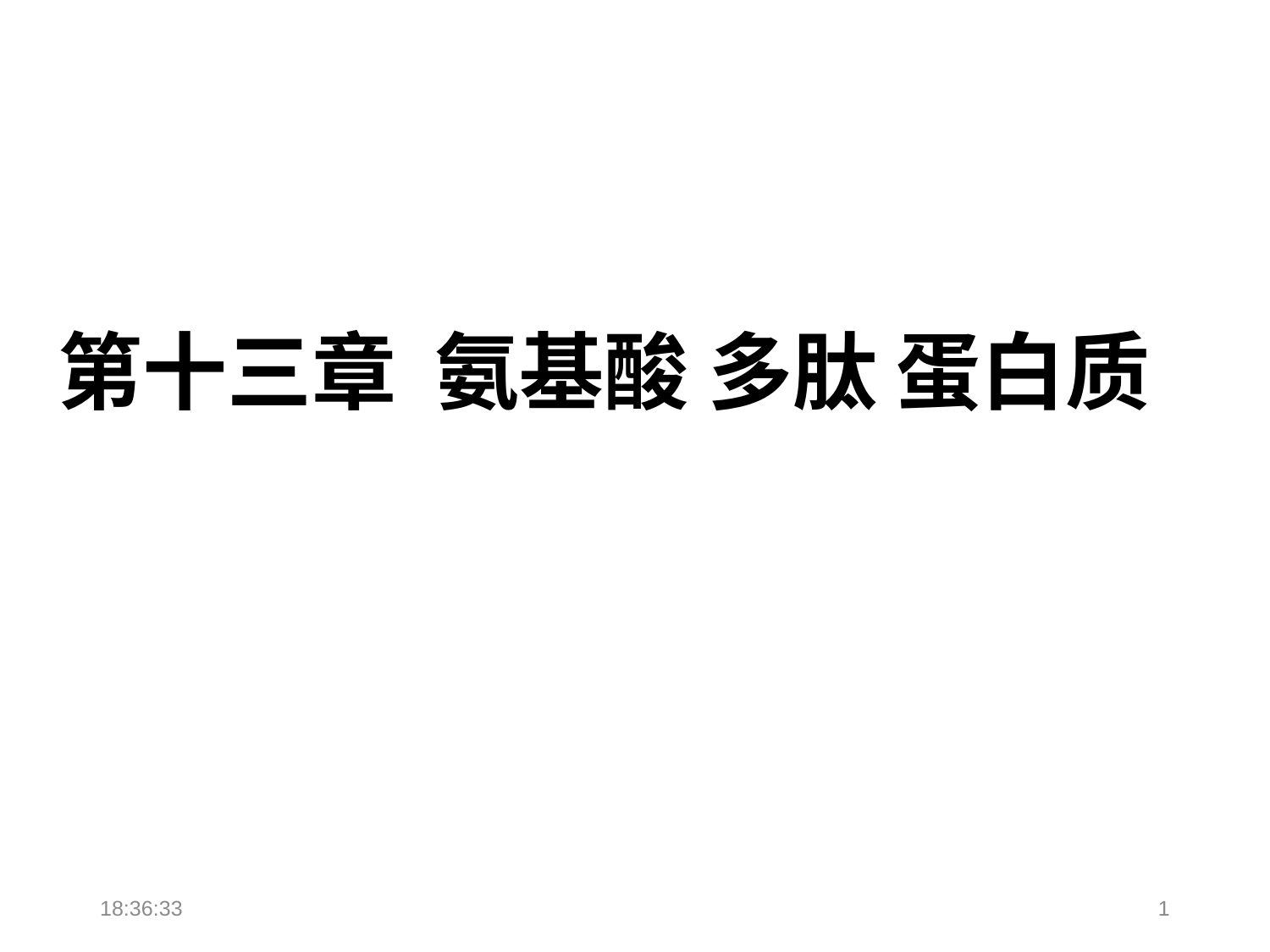

# 第十三章  氨基酸 多肽 蛋白质
18:36:33
1